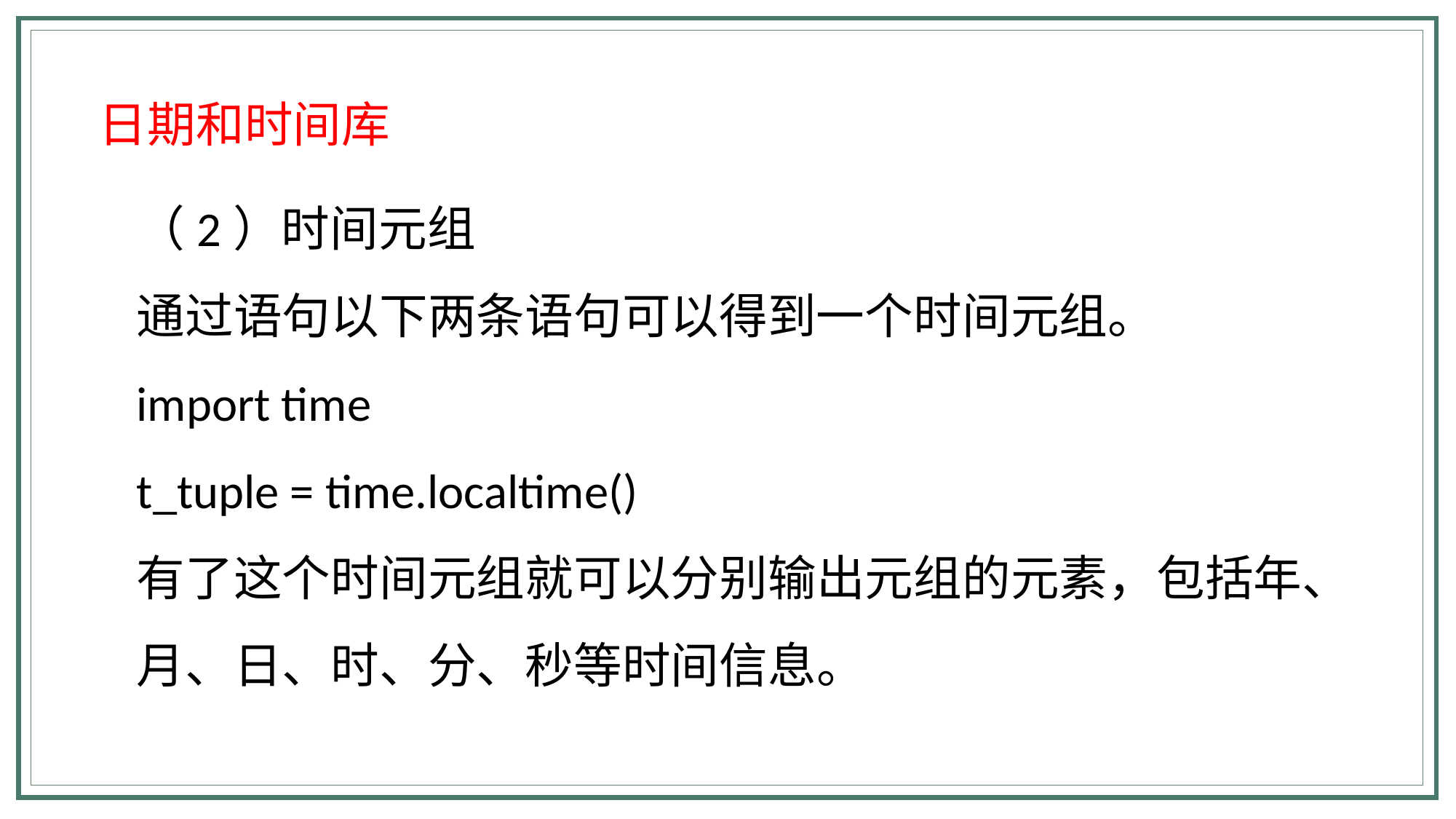

日期和时间库

（2）时间元组
通过语句以下两条语句可以得到一个时间元组。
import time
t_tuple = time.localtime()
有了这个时间元组就可以分别输出元组的元素，包括年、月、日、时、分、秒等时间信息。